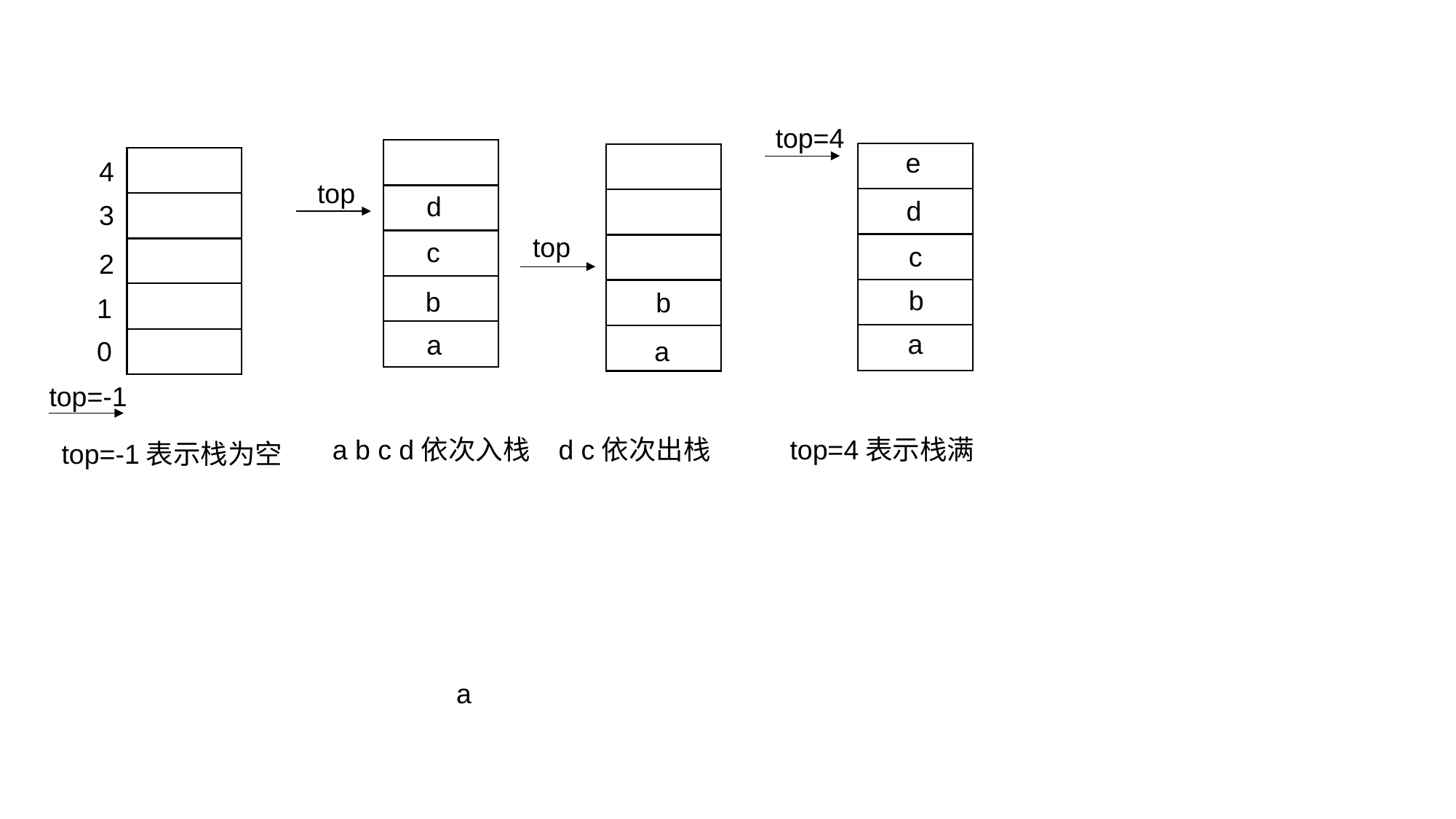

top=4
e

d
c
b
a
top=4表示栈满

top
d
c
b
a
a b c d依次入栈

top
d c依次出栈
b
a

4
3
2
1
0
top=-1
top=-1表示栈为空
a